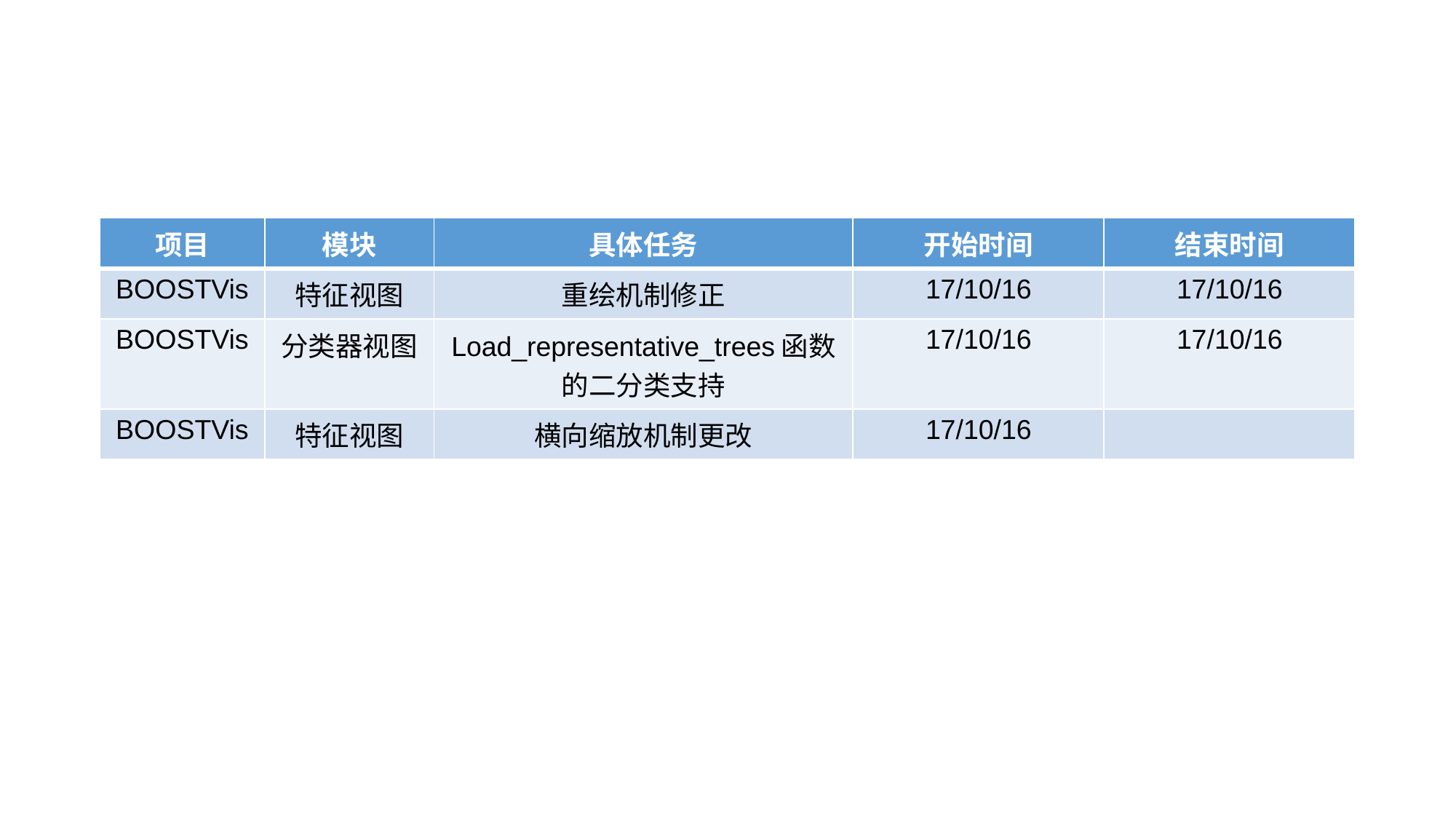

| 项目 | 模块 | 具体任务 | 开始时间 | 结束时间 |
| --- | --- | --- | --- | --- |
| BOOSTVis | 特征视图 | 重绘机制修正 | 17/10/16 | 17/10/16 |
| BOOSTVis | 分类器视图 | Load\_representative\_trees函数的二分类支持 | 17/10/16 | 17/10/16 |
| BOOSTVis | 特征视图 | 横向缩放机制更改 | 17/10/16 |  |